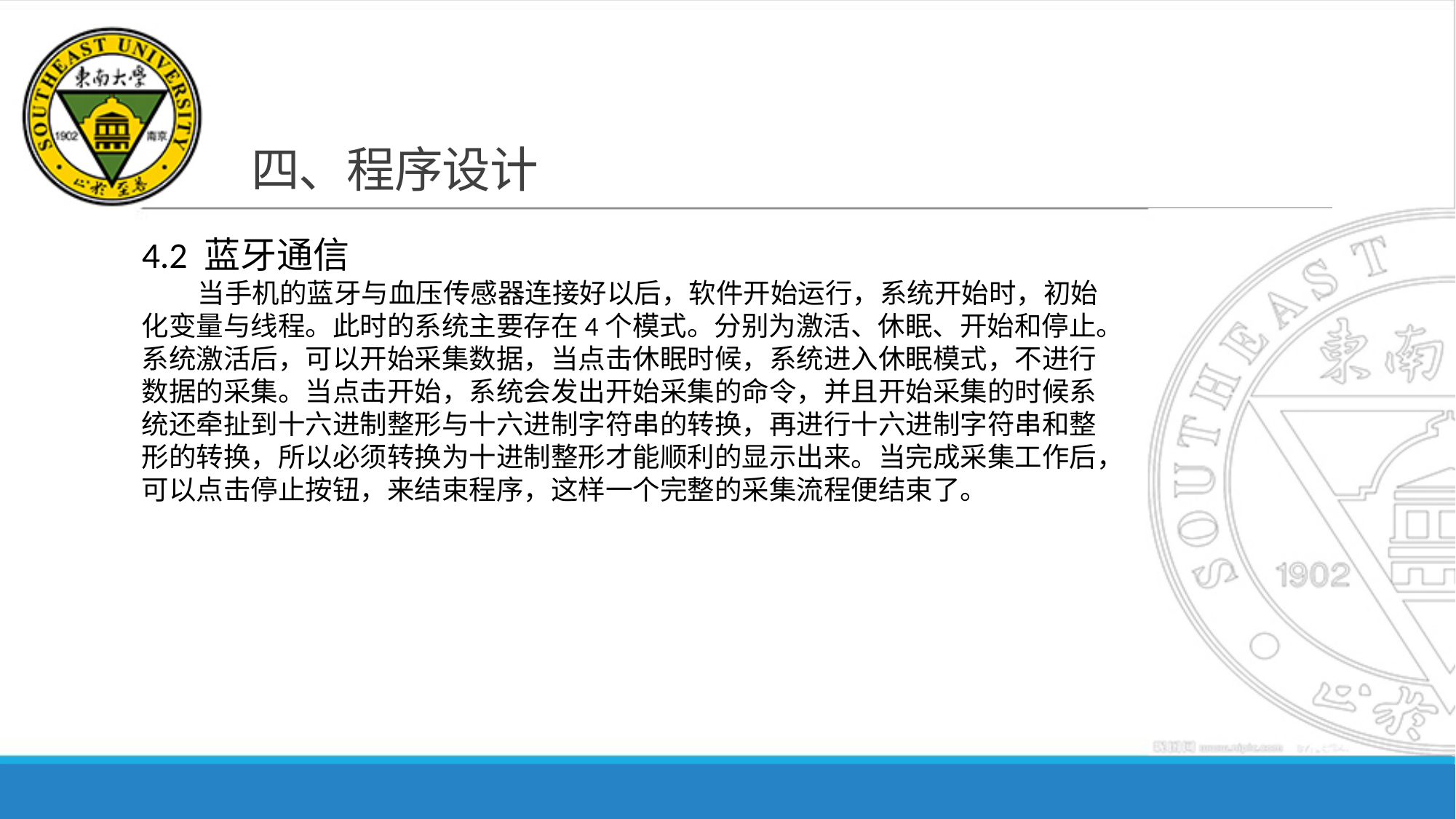

# 四、程序设计
4.2 蓝牙通信
        当手机的蓝牙与血压传感器连接好以后，软件开始运行，系统开始时，初始化变量与线程。此时的系统主要存在4个模式。分别为激活、休眠、开始和停止。系统激活后，可以开始采集数据，当点击休眠时候，系统进入休眠模式，不进行数据的采集。当点击开始，系统会发出开始采集的命令，并且开始采集的时候系统还牵扯到十六进制整形与十六进制字符串的转换，再进行十六进制字符串和整形的转换，所以必须转换为十进制整形才能顺利的显示出来。当完成采集工作后，可以点击停止按钮，来结束程序，这样一个完整的采集流程便结束了。